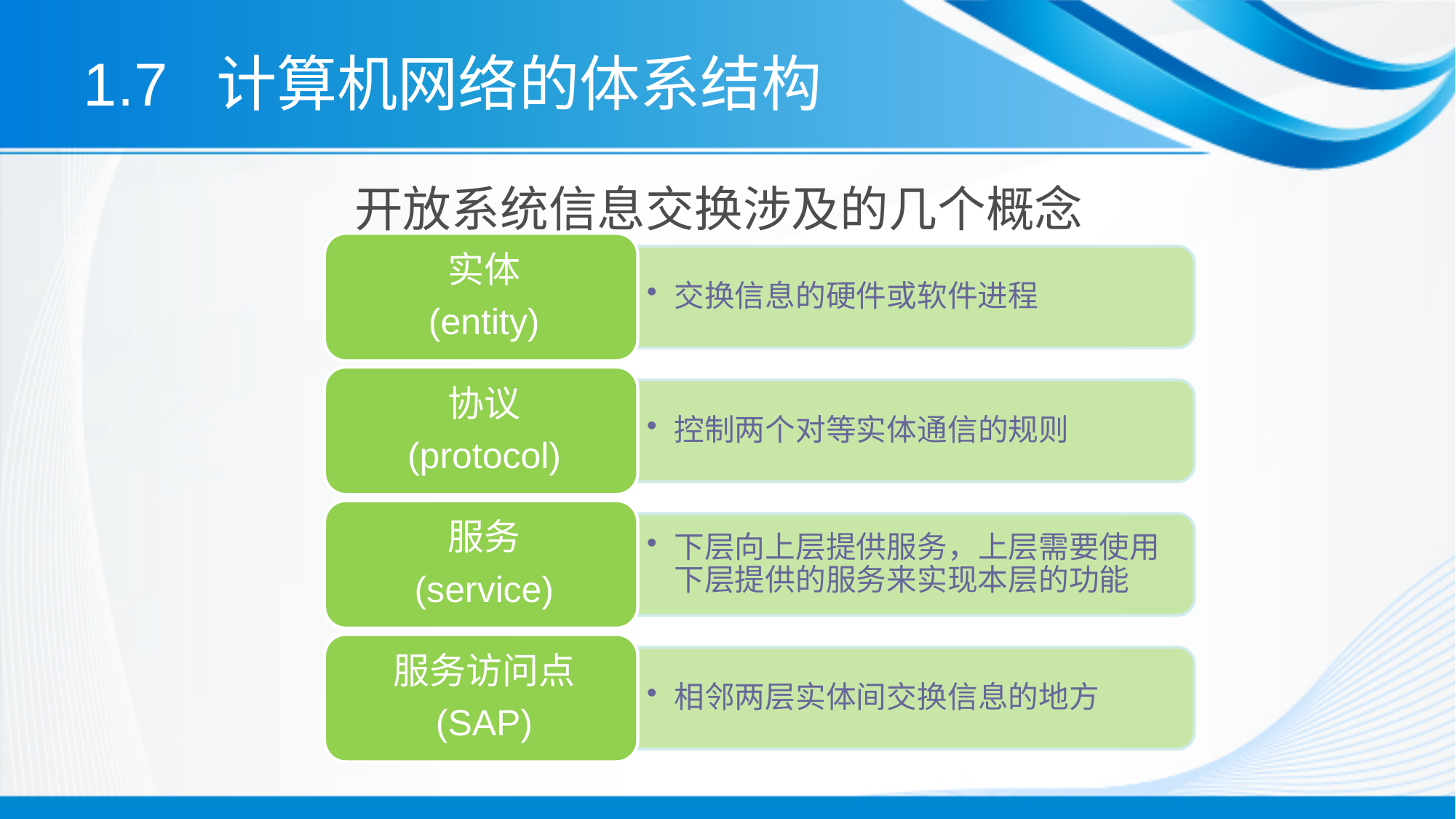

# 1.7  计算机网络的体系结构
开放系统信息交换涉及的几个概念
交换信息的硬件或软件进程
实体
(entity)
控制两个对等实体通信的规则
协议
(protocol)
下层向上层提供服务，上层需要使用下层提供的服务来实现本层的功能
服务
(service)
相邻两层实体间交换信息的地方
服务访问点
(SAP)